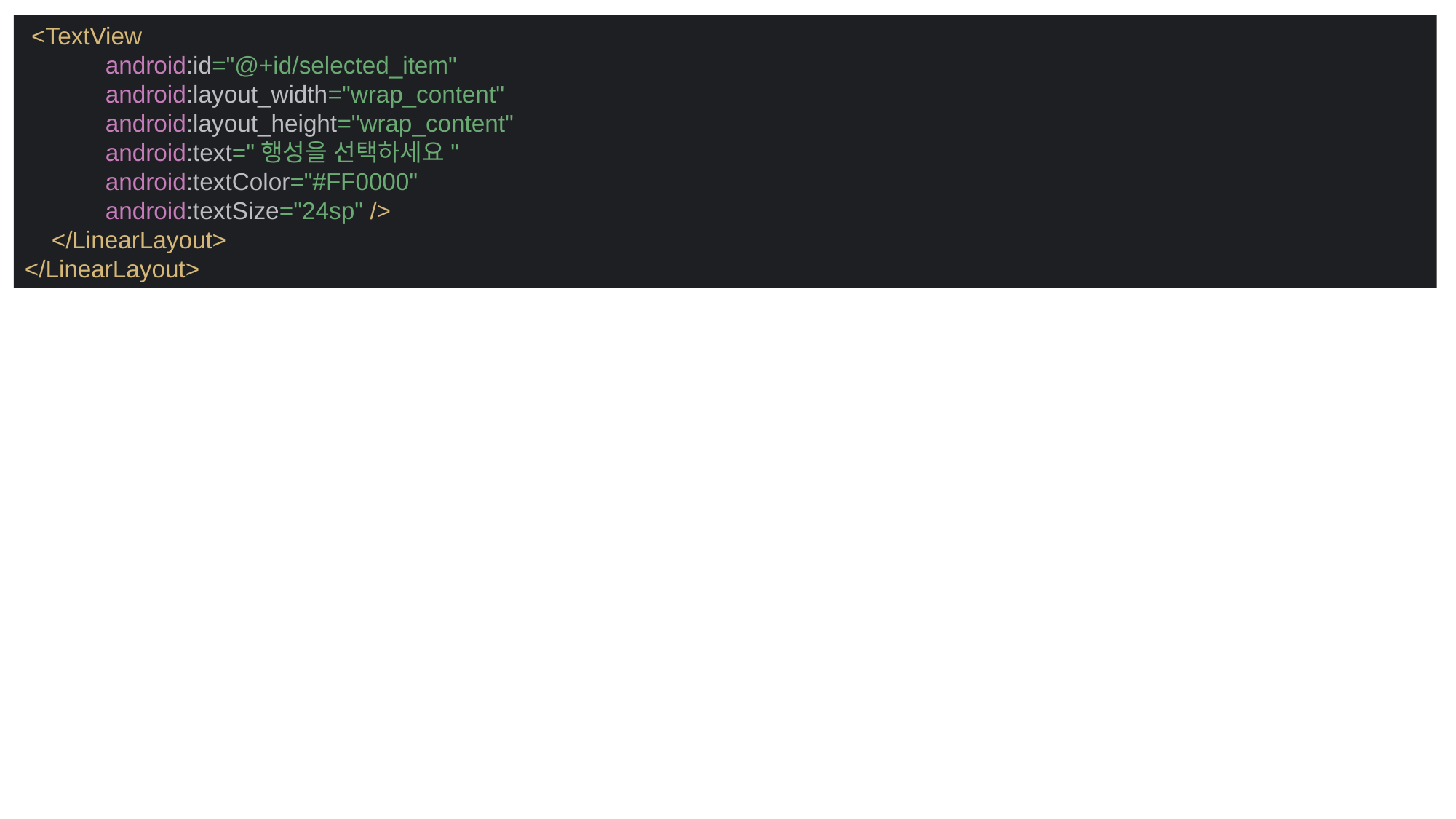

<TextView
            android:id="@+id/selected_item"
            android:layout_width="wrap_content"
            android:layout_height="wrap_content"
            android:text="행성을 선택하세요"
            android:textColor="#FF0000"
            android:textSize="24sp" />
    </LinearLayout>
</LinearLayout>